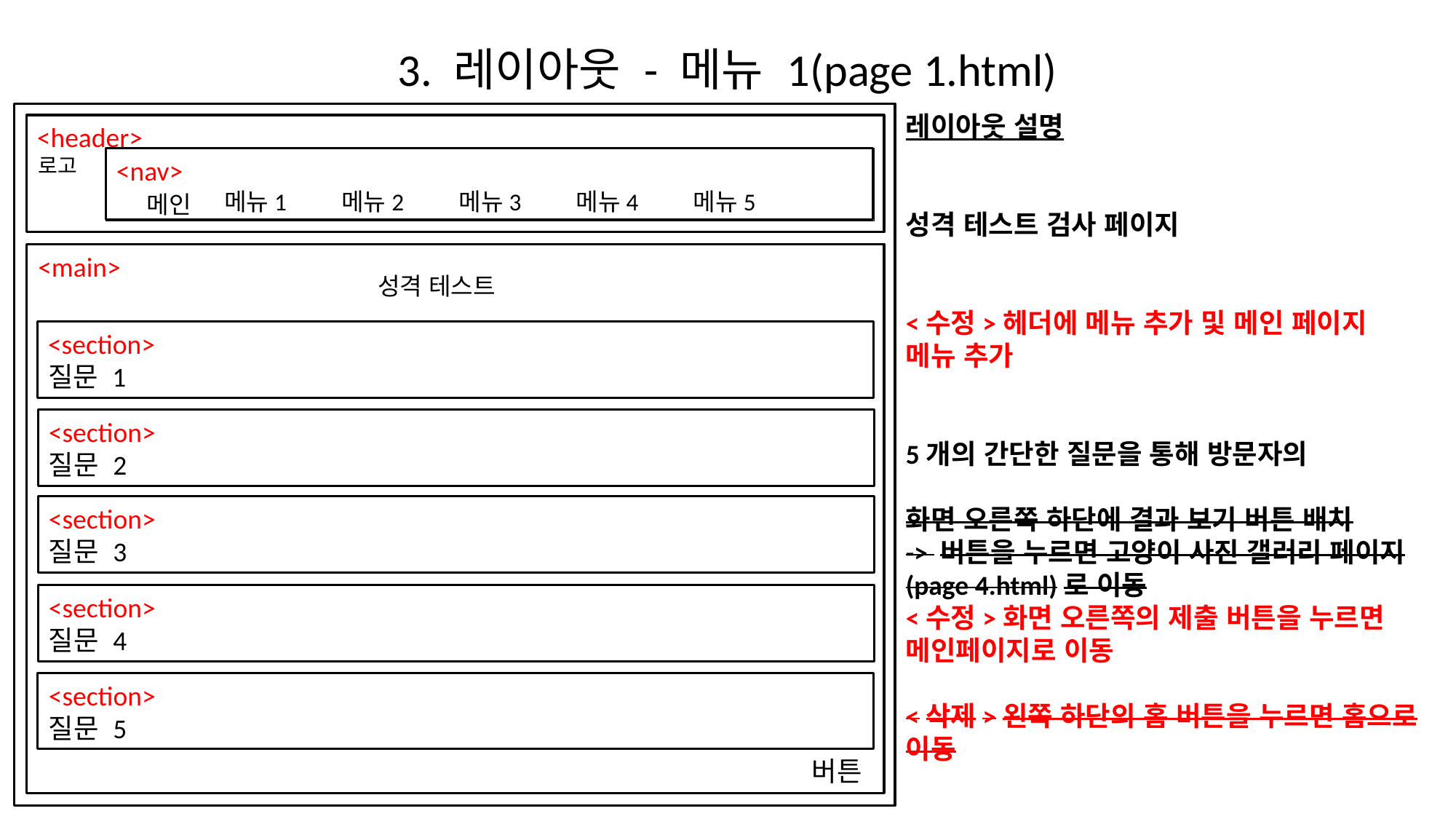

# 3. 레이아웃 - 메뉴 1(page 1.html)
레이아웃 설명

성격 테스트 검사 페이지

<수정>헤더에 메뉴 추가 및 메인 페이지 메뉴 추가

5개의 간단한 질문을 통해 방문자의

화면 오른쪽 하단에 결과 보기 버튼 배치
-> 버튼을 누르면 고양이 사진 갤러리 페이지(page 4.html)로 이동
<수정>화면 오른쪽의 제출 버튼을 누르면 메인페이지로 이동

<삭제>왼쪽 하단의 홈 버튼을 누르면 홈으로 이동

<header>

로고
<nav>
메뉴1         메뉴2         메뉴3         메뉴4         메뉴5

메인
 <main>
<section id="question1"></section>dotted
                               성격 테스트

<section>
질문 1

<section>
질문 2

<section>
질문 3
<section>
질문 4

<section>
질문 5
버튼